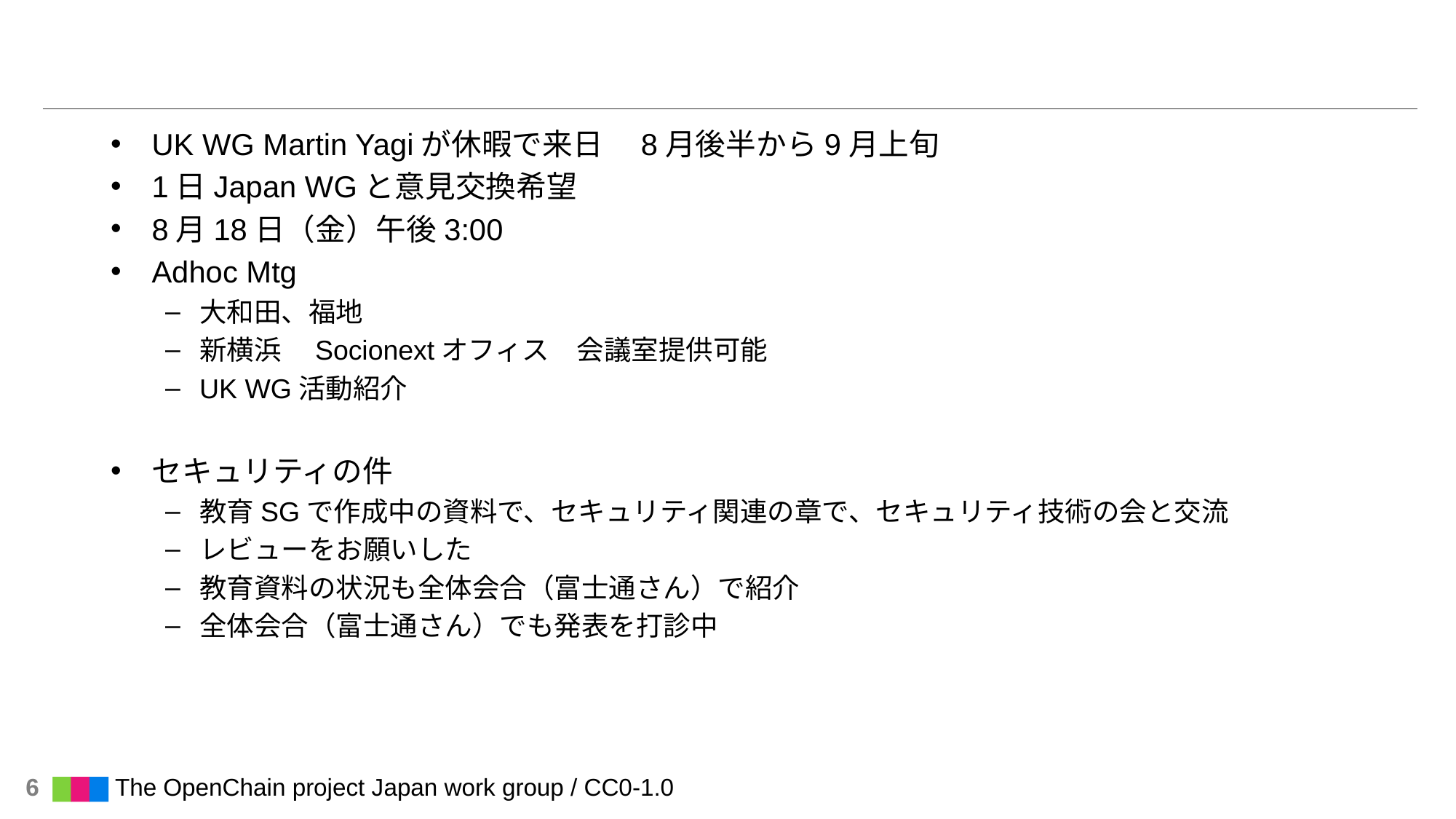

#
UK WG Martin Yagiが休暇で来日　8月後半から9月上旬
1日Japan WGと意見交換希望
8月18日（金）午後3:00
Adhoc Mtg
大和田、福地
新横浜　Socionextオフィス　会議室提供可能
UK WG活動紹介

セキュリティの件
教育SGで作成中の資料で、セキュリティ関連の章で、セキュリティ技術の会と交流
レビューをお願いした
教育資料の状況も全体会合（富士通さん）で紹介
全体会合（富士通さん）でも発表を打診中